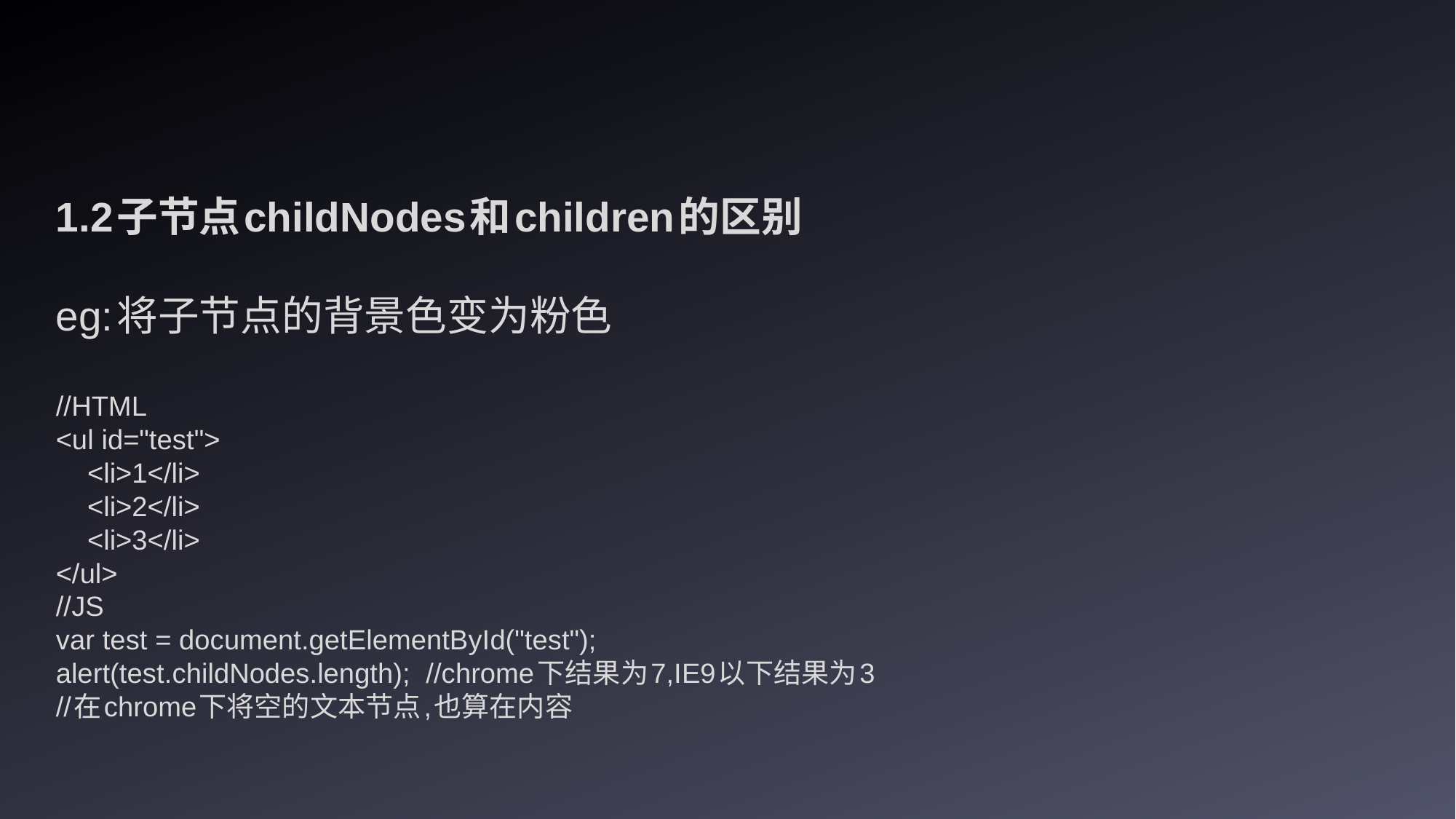

1.2子节点childNodes和children的区别

eg:将子节点的背景色变为粉色

//HTML
<ul id="test">
    <li>1</li>
    <li>2</li>
    <li>3</li>
</ul>
//JS
var test = document.getElementById("test");
alert(test.childNodes.length);  //chrome下结果为7,IE9以下结果为3
//在chrome下将空的文本节点,也算在内容